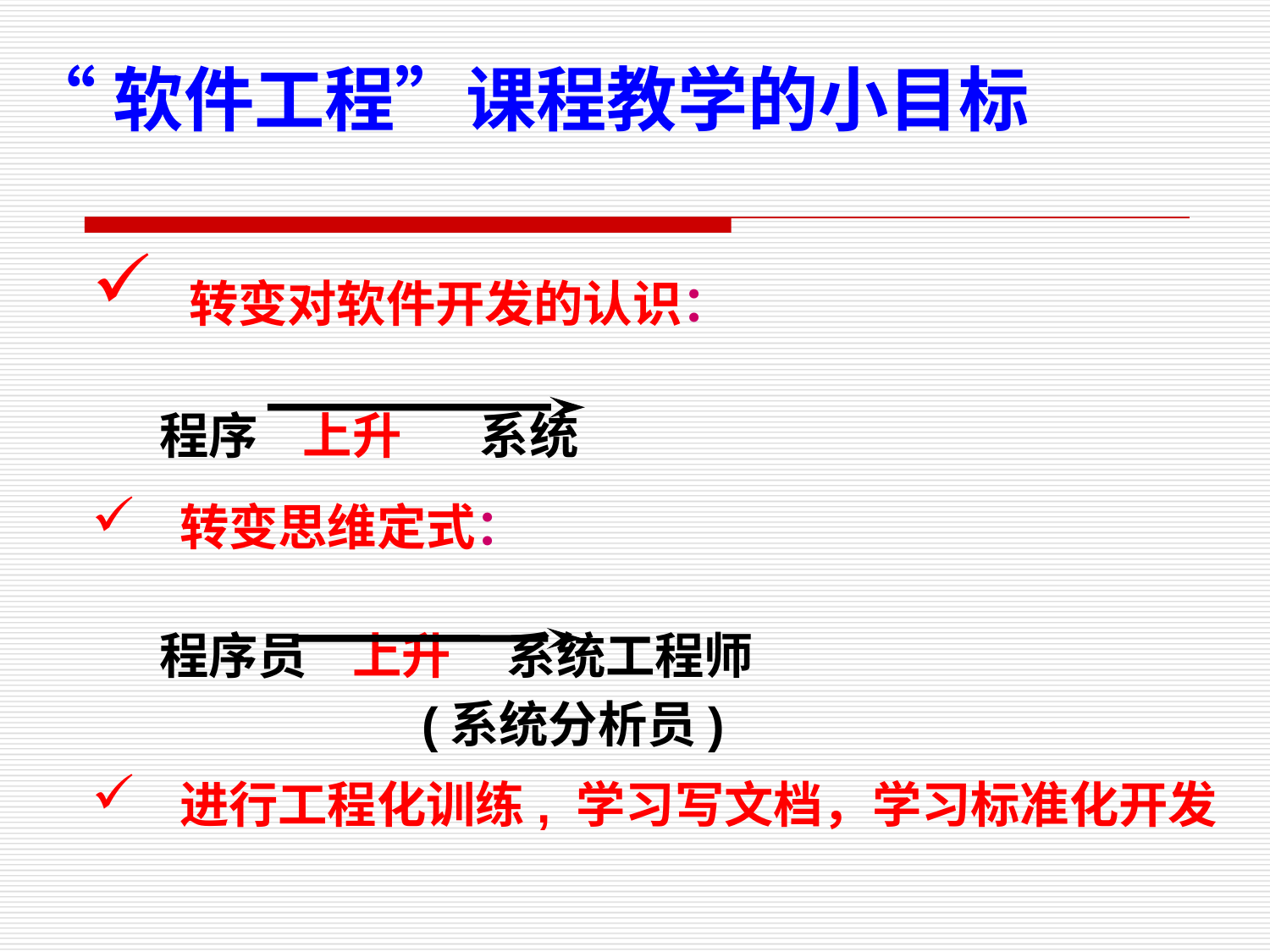

“软件工程”课程教学的小目标
 转变对软件开发的认识：

     程序    上升       系统
 转变思维定式：

     程序员    上升     系统工程师
                        (系统分析员)
 进行工程化训练, 学习写文档，学习标准化开发